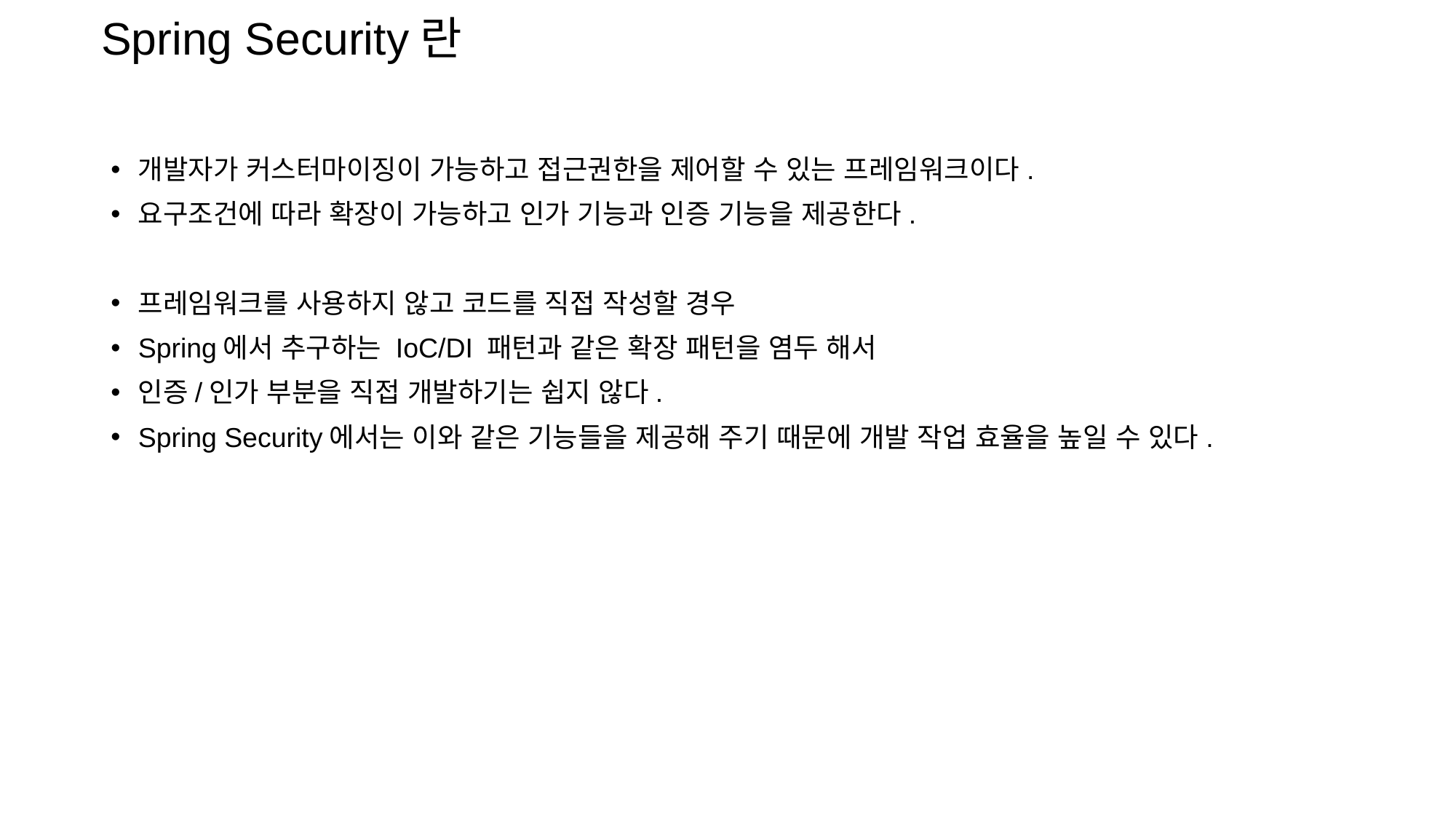

# Spring Security란
개발자가 커스터마이징이 가능하고 접근권한을 제어할 수 있는 프레임워크이다.
요구조건에 따라 확장이 가능하고 인가 기능과 인증 기능을 제공한다.

프레임워크를 사용하지 않고 코드를 직접 작성할 경우
Spring에서 추구하는 IoC/DI 패턴과 같은 확장 패턴을 염두 해서
인증/인가 부분을 직접 개발하기는 쉽지 않다.
Spring Security에서는 이와 같은 기능들을 제공해 주기 때문에 개발 작업 효율을 높일 수 있다.